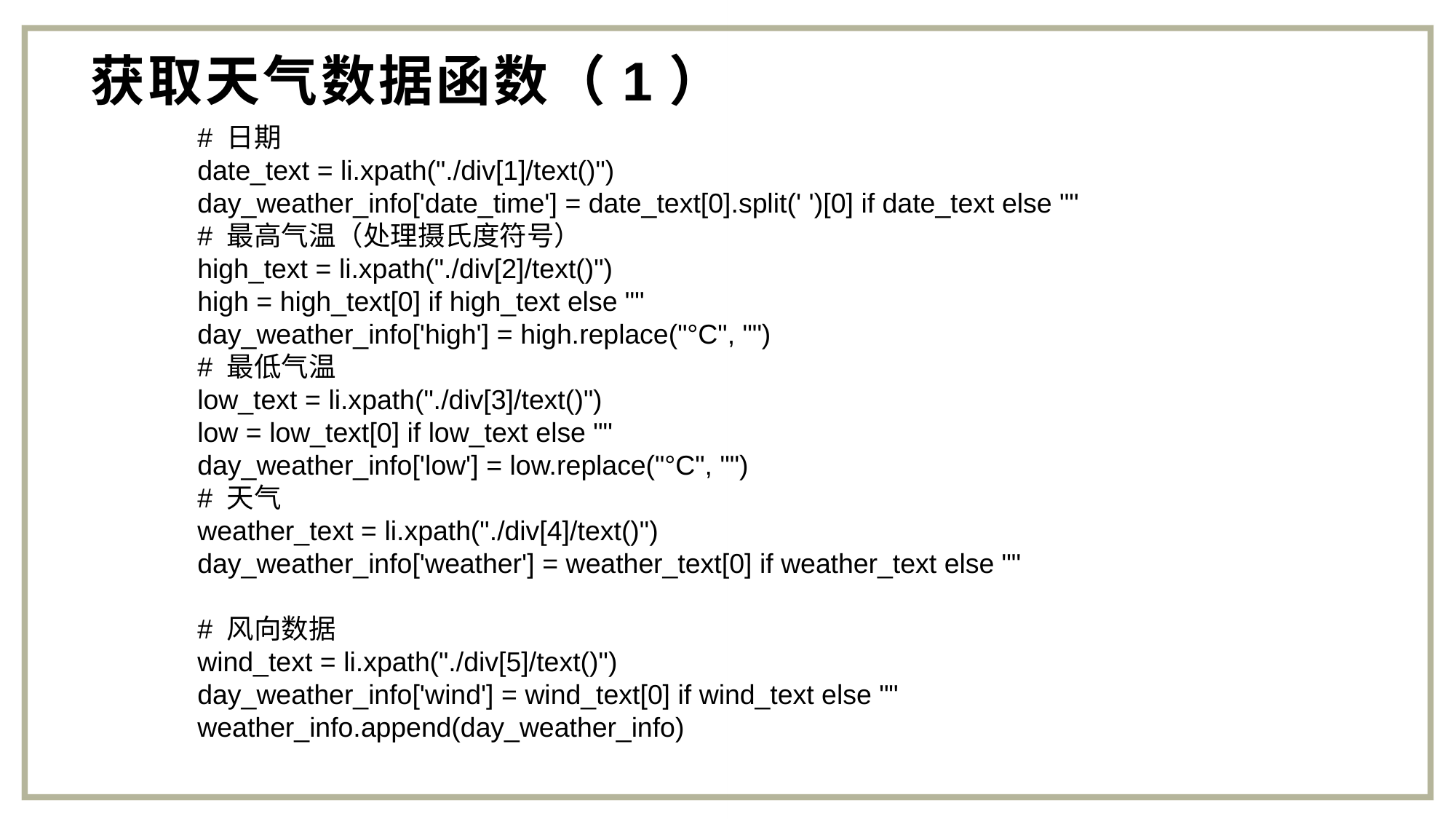

# 获取天气数据函数（1）
            # 日期
            date_text = li.xpath("./div[1]/text()")
            day_weather_info['date_time'] = date_text[0].split(' ')[0] if date_text else ""
            # 最高气温（处理摄氏度符号）
            high_text = li.xpath("./div[2]/text()")
            high = high_text[0] if high_text else ""
            day_weather_info['high'] = high.replace("°C", "")
            # 最低气温
            low_text = li.xpath("./div[3]/text()")
            low = low_text[0] if low_text else ""
            day_weather_info['low'] = low.replace("°C", "")
            # 天气
            weather_text = li.xpath("./div[4]/text()")
            day_weather_info['weather'] = weather_text[0] if weather_text else ""

            # 风向数据
            wind_text = li.xpath("./div[5]/text()")
            day_weather_info['wind'] = wind_text[0] if wind_text else ""
            weather_info.append(day_weather_info)